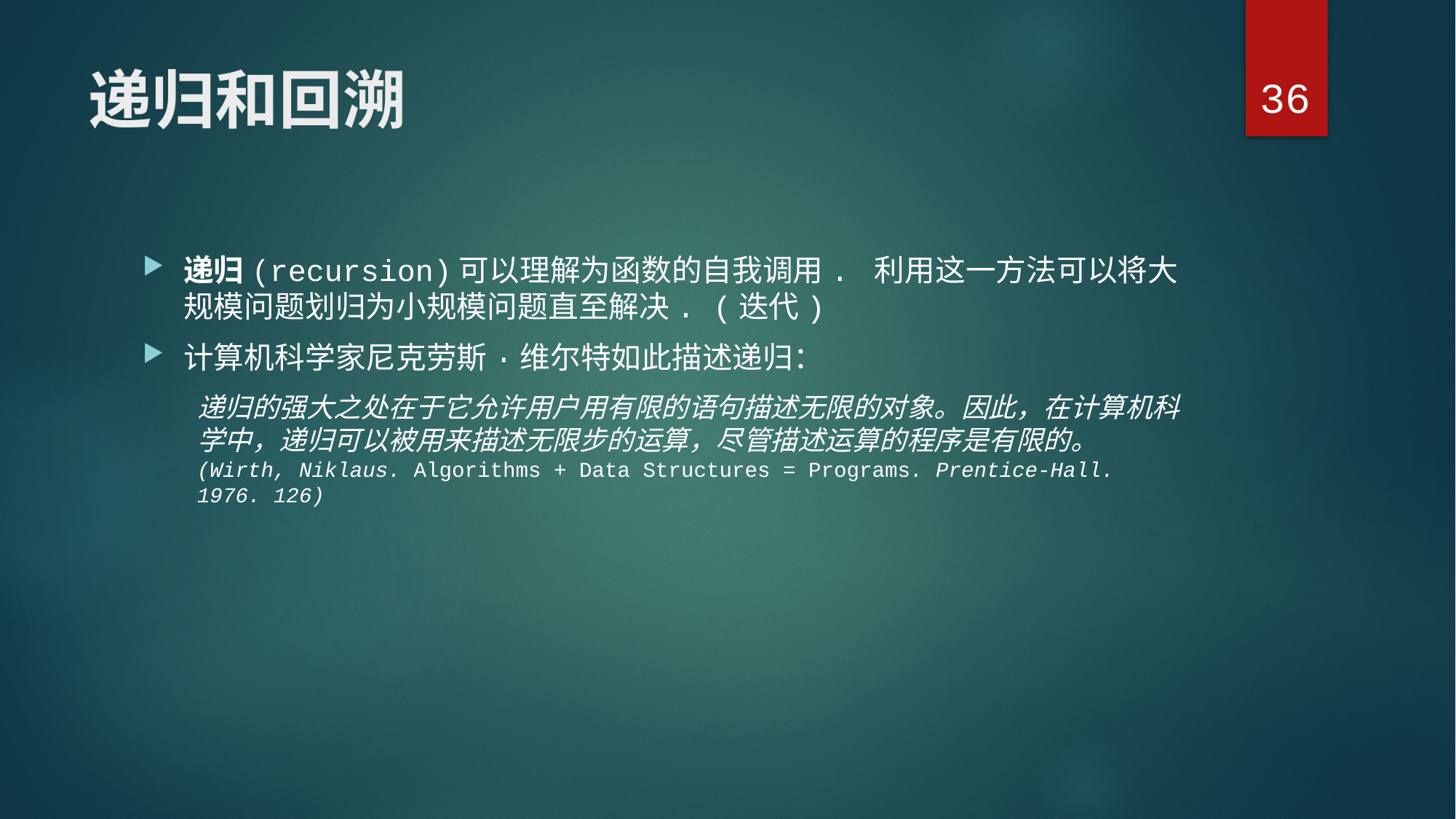

36
# 递归和回溯
递归(recursion)可以理解为函数的自我调用. 利用这一方法可以将大规模问题划归为小规模问题直至解决. (迭代)
计算机科学家尼克劳斯·维尔特如此描述递归：
递归的强大之处在于它允许用户用有限的语句描述无限的对象。因此，在计算机科学中，递归可以被用来描述无限步的运算，尽管描述运算的程序是有限的。(Wirth, Niklaus. Algorithms + Data Structures = Programs. Prentice-Hall. 1976. 126)